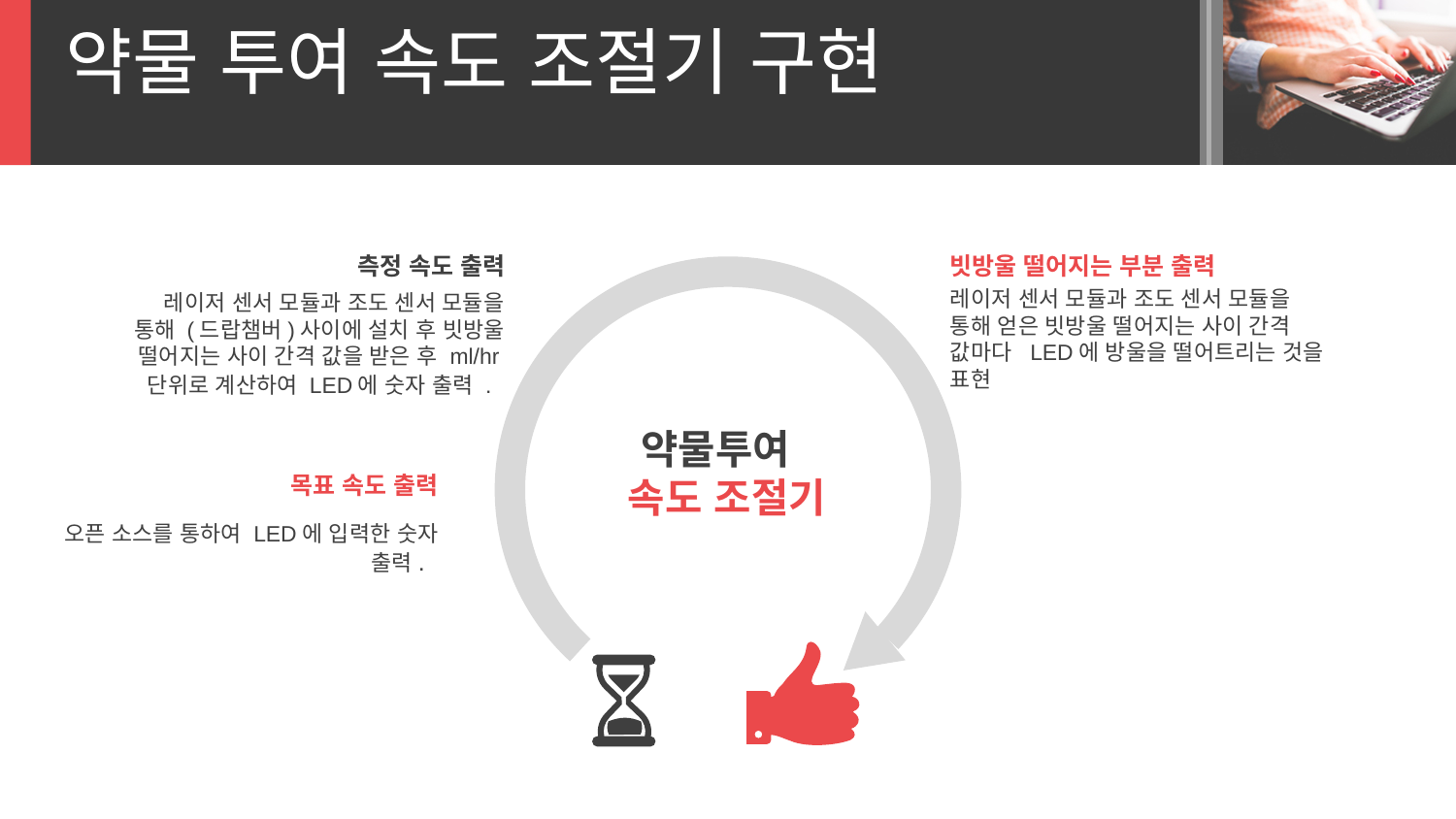

약물 투여 속도 조절기 구현
빗방울 떨어지는 부분 출력
레이저 센서 모듈과 조도 센서 모듈을 통해 얻은 빗방울 떨어지는 사이 간격 값마다  LED에 방울을 떨어트리는 것을 표현
측정 속도 출력
레이저 센서 모듈과 조도 센서 모듈을 통해 (드랍챔버)사이에 설치 후 빗방울 떨어지는 사이 간격 값을 받은 후 ml/hr단위로 계산하여 LED에 숫자 출력 .

약물투여
속도 조절기
목표 속도 출력
오픈 소스를 통하여 LED에 입력한 숫자 출력.